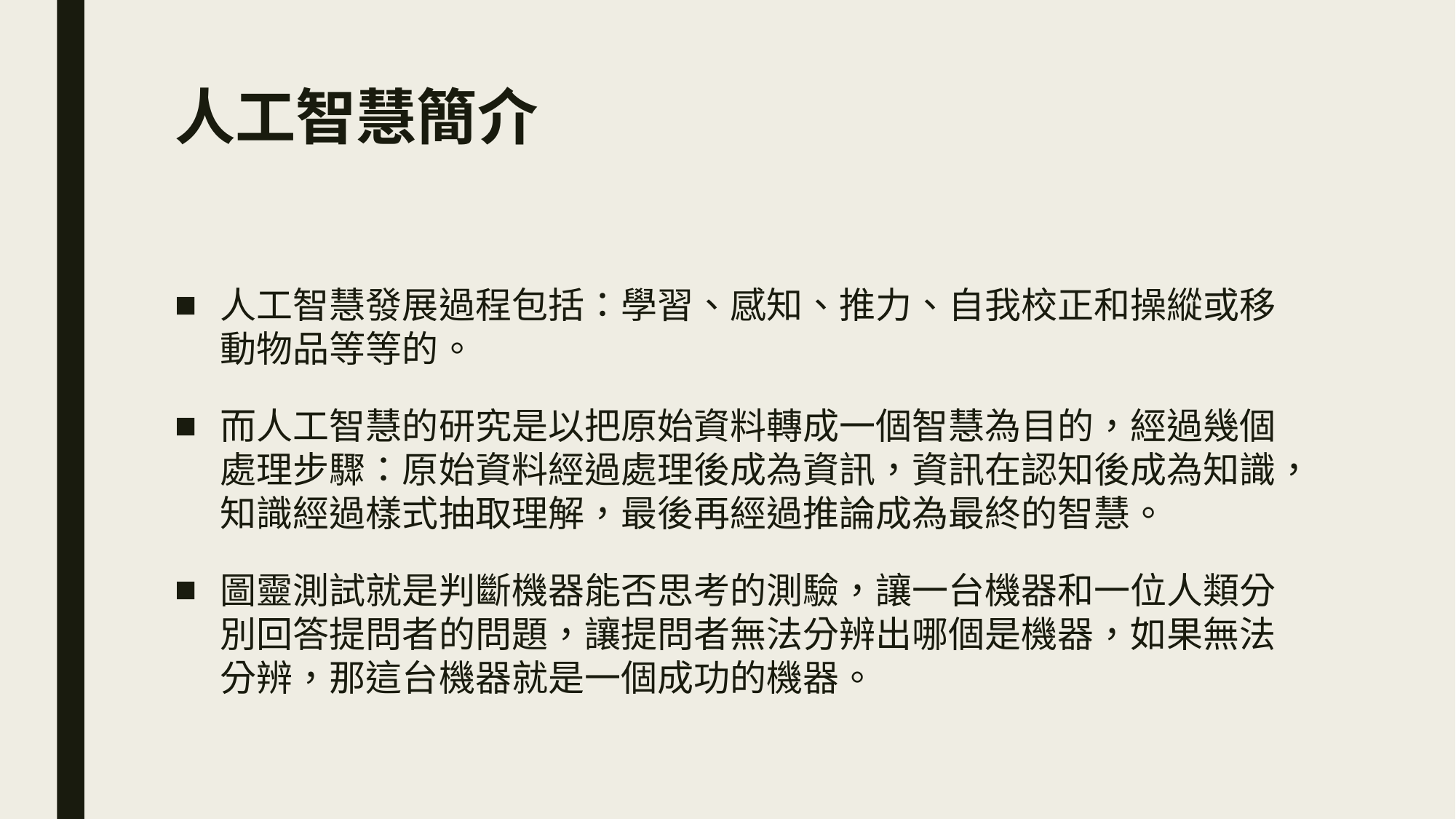

# 人工智慧簡介
人工智慧發展過程包括：學習、感知、推力、自我校正和操縱或移動物品等等的。
而人工智慧的研究是以把原始資料轉成一個智慧為目的，經過幾個處理步驟：原始資料經過處理後成為資訊，資訊在認知後成為知識，知識經過樣式抽取理解，最後再經過推論成為最終的智慧。
圖靈測試就是判斷機器能否思考的測驗，讓一台機器和一位人類分別回答提問者的問題，讓提問者無法分辨出哪個是機器，如果無法分辨，那這台機器就是一個成功的機器。